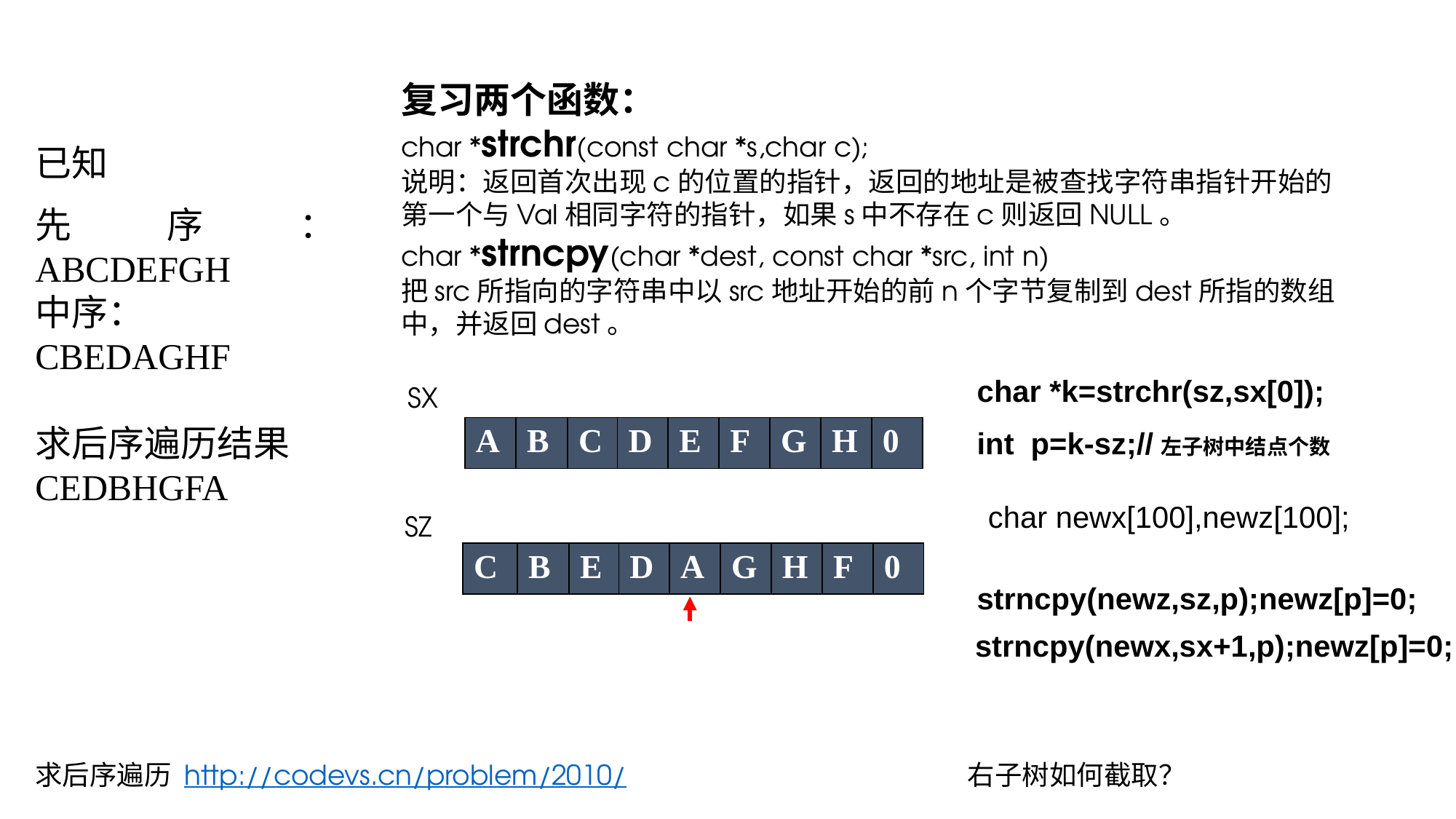

复习两个函数：
char *strchr(const char *s,char c);
说明：返回首次出现c的位置的指针，返回的地址是被查找字符串指针开始的第一个与Val相同字符的指针，如果s中不存在c则返回NULL。
char *strncpy(char *dest, const char *src, int n)
把src所指向的字符串中以src地址开始的前n个字节复制到dest所指的数组中，并返回dest。
已知
先序：ABCDEFGH
中序：CBEDAGHF

求后序遍历结果
CEDBHGFA

| 0 | 1 | 2 | 3 | 4 | 5 | 6 | 7 | 8 |
| --- | --- | --- | --- | --- | --- | --- | --- | --- |
| A | B | C | D | E | F | G | H | 0 |
char *k=strchr(sz,sx[0]);
SX
int  p=k-sz;//左子树中结点个数
| 0 | 1 | 2 | 3 | 4 | 5 | 6 | 7 | 8 |
| --- | --- | --- | --- | --- | --- | --- | --- | --- |
| C | B | E | D | A | G | H | F | 0 |
char newx[100],newz[100];
SZ
strncpy(newz,sz,p);newz[p]=0;

strncpy(newx,sx+1,p);newz[p]=0;
求后序遍历 http://codevs.cn/problem/2010/
右子树如何截取？